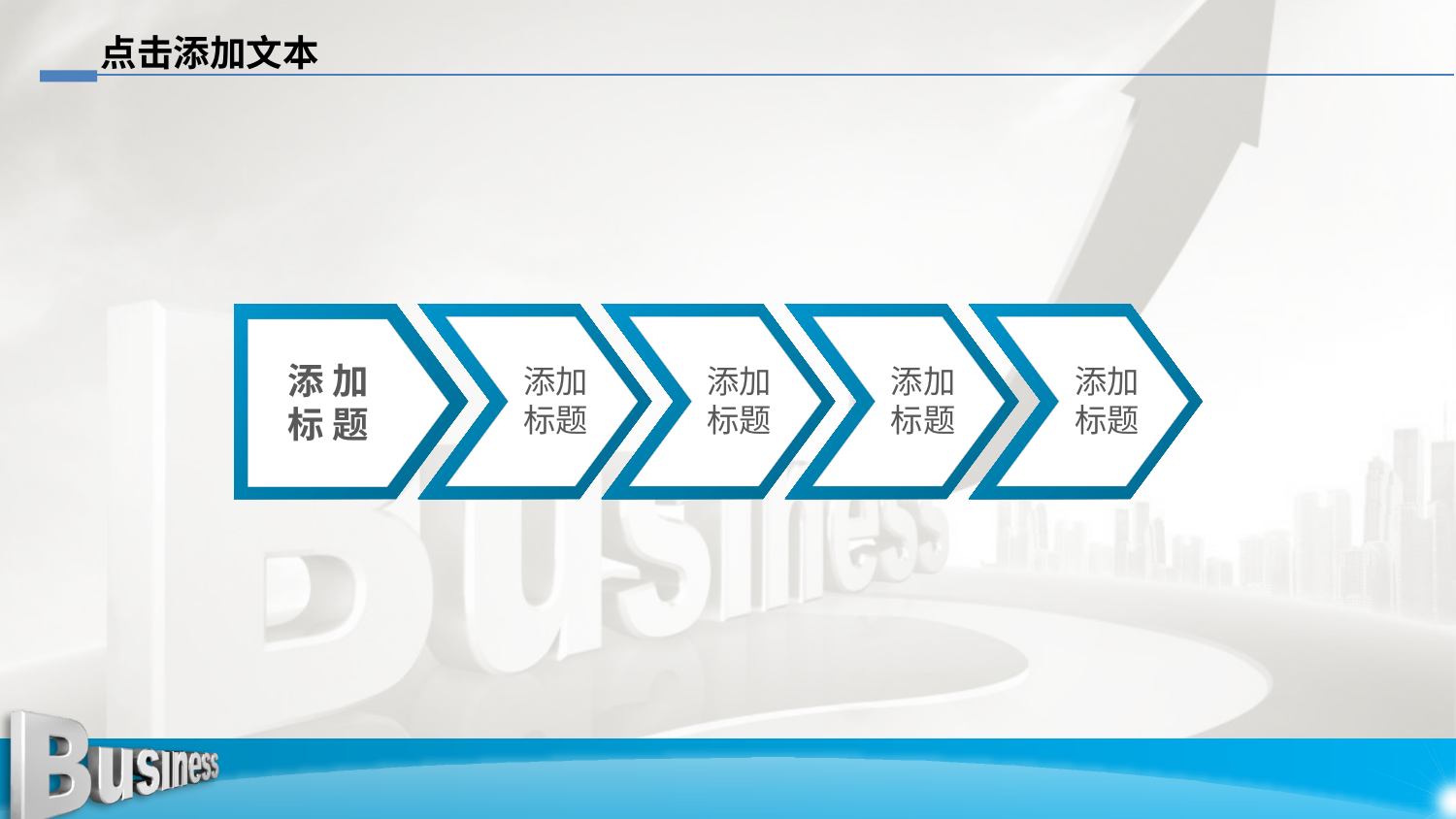

点击添加文本

添 加
标 题

添加标题

添加标题

添加标题

添加标题